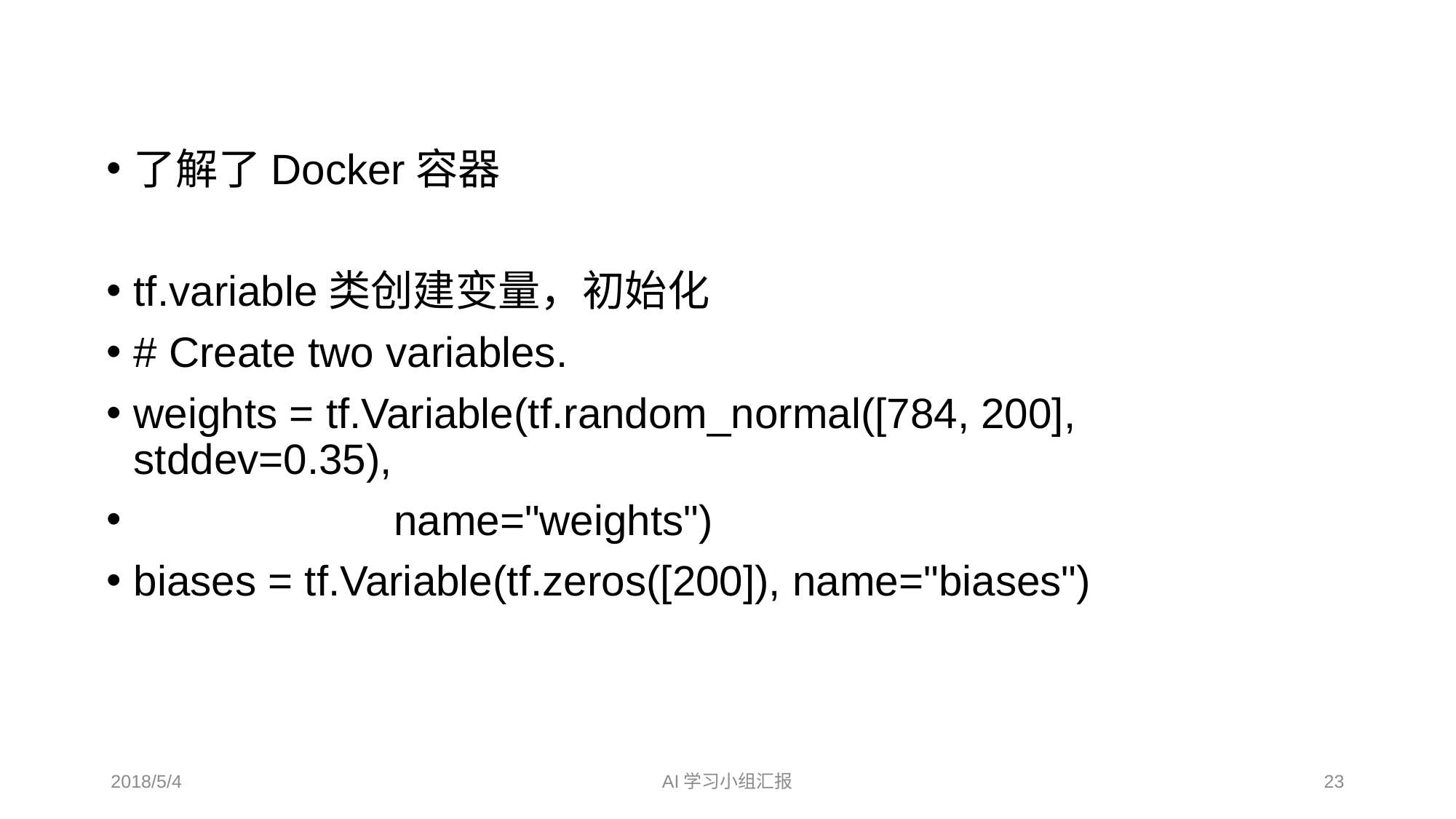

了解了Docker容器

tf.variable类创建变量，初始化
# Create two variables.
weights = tf.Variable(tf.random_normal([784, 200], stddev=0.35),
                      name="weights")
biases = tf.Variable(tf.zeros([200]), name="biases")

2018/5/4
AI学习小组汇报
23